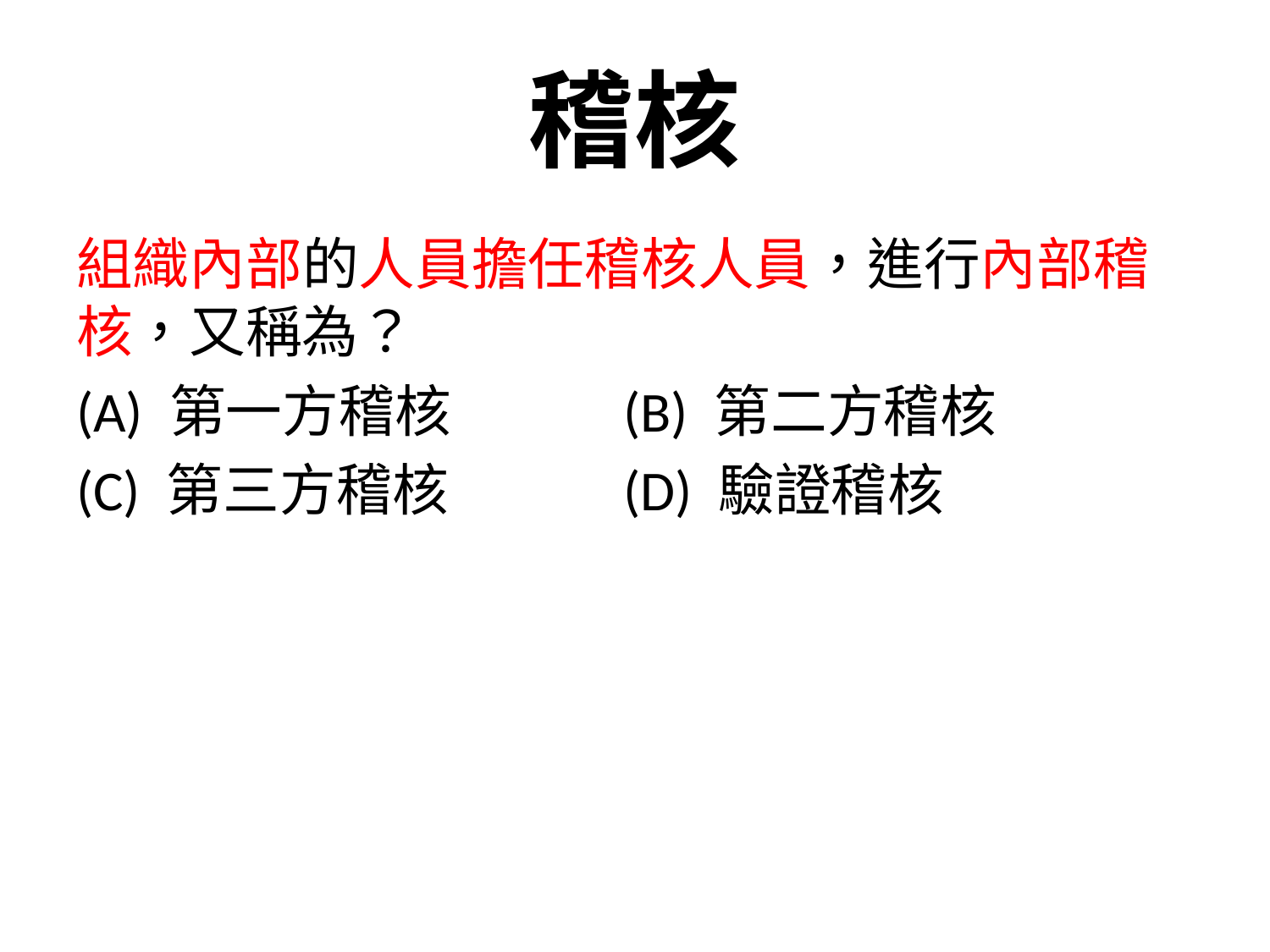

# 稽核
組織內部的人員擔任稽核人員，進行內部稽核，又稱為？
(A) 第一方稽核		  (B) 第二方稽核
(C) 第三方稽核		  (D) 驗證稽核